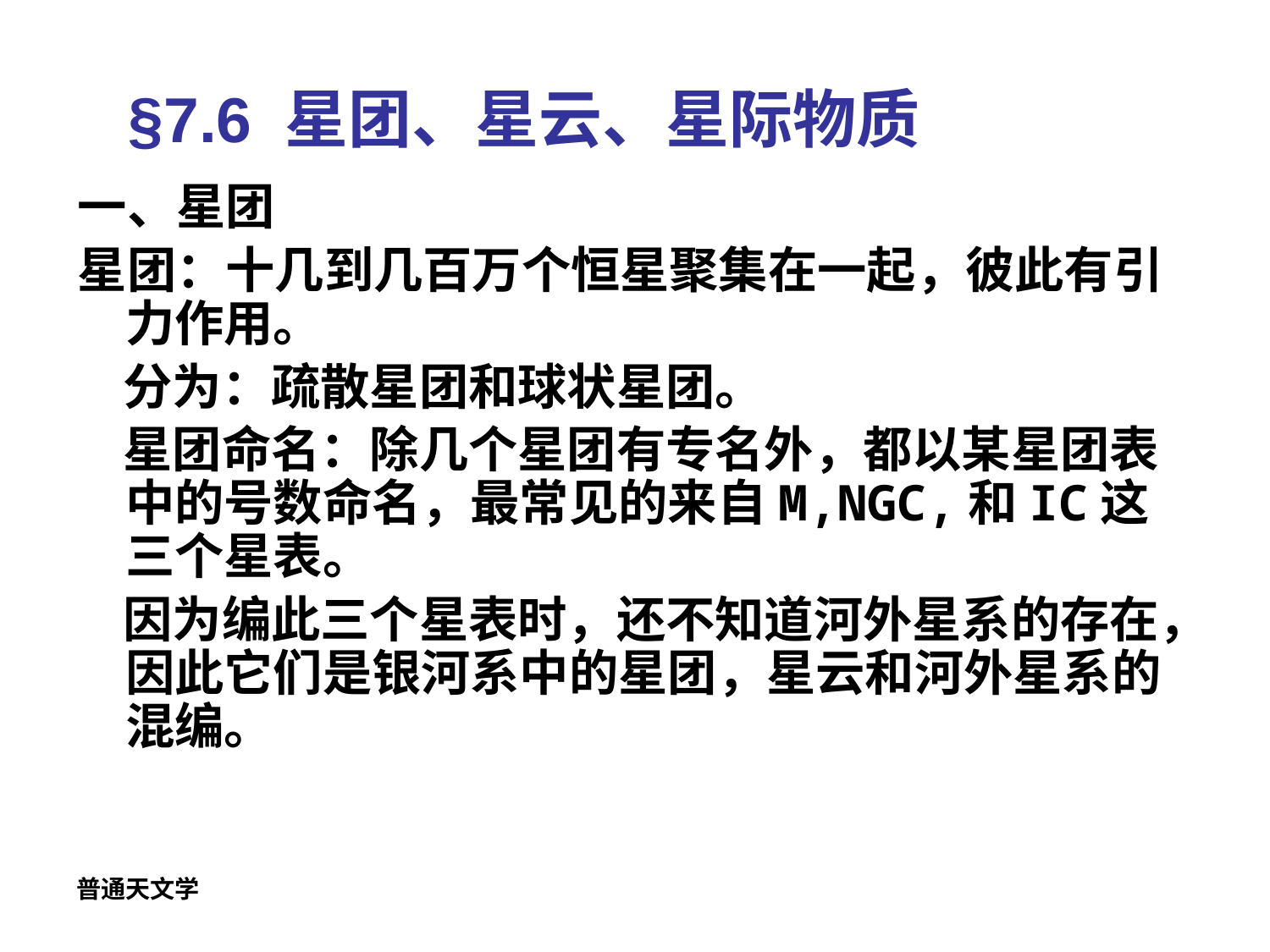

# §7.6 星团、星云、星际物质
一、星团
星团：十几到几百万个恒星聚集在一起，彼此有引力作用。
   分为：疏散星团和球状星团。
   星团命名：除几个星团有专名外，都以某星团表中的号数命名，最常见的来自M,NGC,和IC这三个星表。
   因为编此三个星表时，还不知道河外星系的存在，因此它们是银河系中的星团，星云和河外星系的混编。

普通天文学